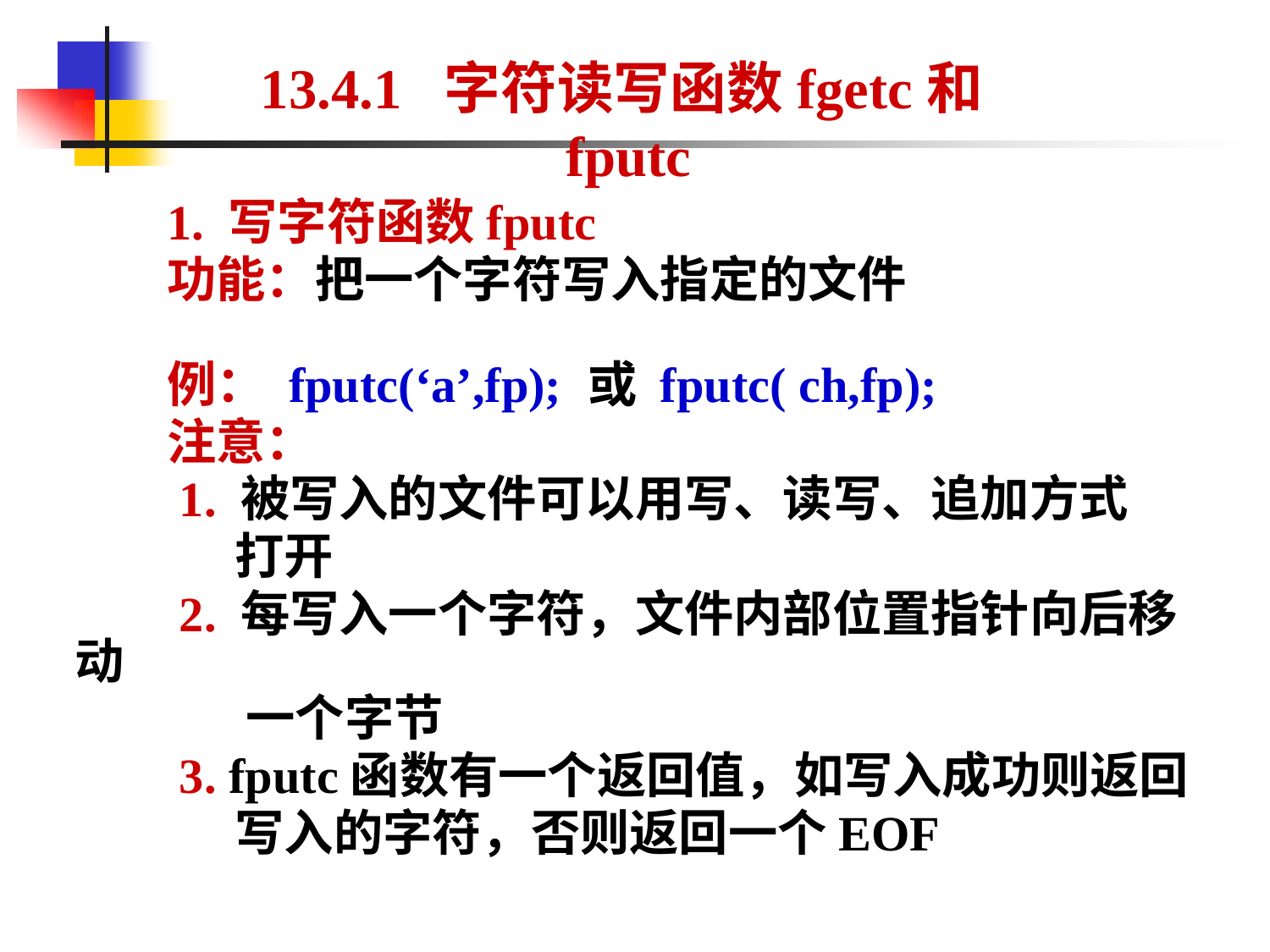

# 13.4.1  字符读写函数fgetc和fputc
1. 写字符函数fputc
功能：把一个字符写入指定的文件

例： fputc(‘a’,fp); 或 fputc( ch,fp);
注意：
 1. 被写入的文件可以用写、读写、追加方式
     打开
 2. 每写入一个字符，文件内部位置指针向后移动
      一个字节
 3. fputc函数有一个返回值，如写入成功则返回
     写入的字符，否则返回一个EOF